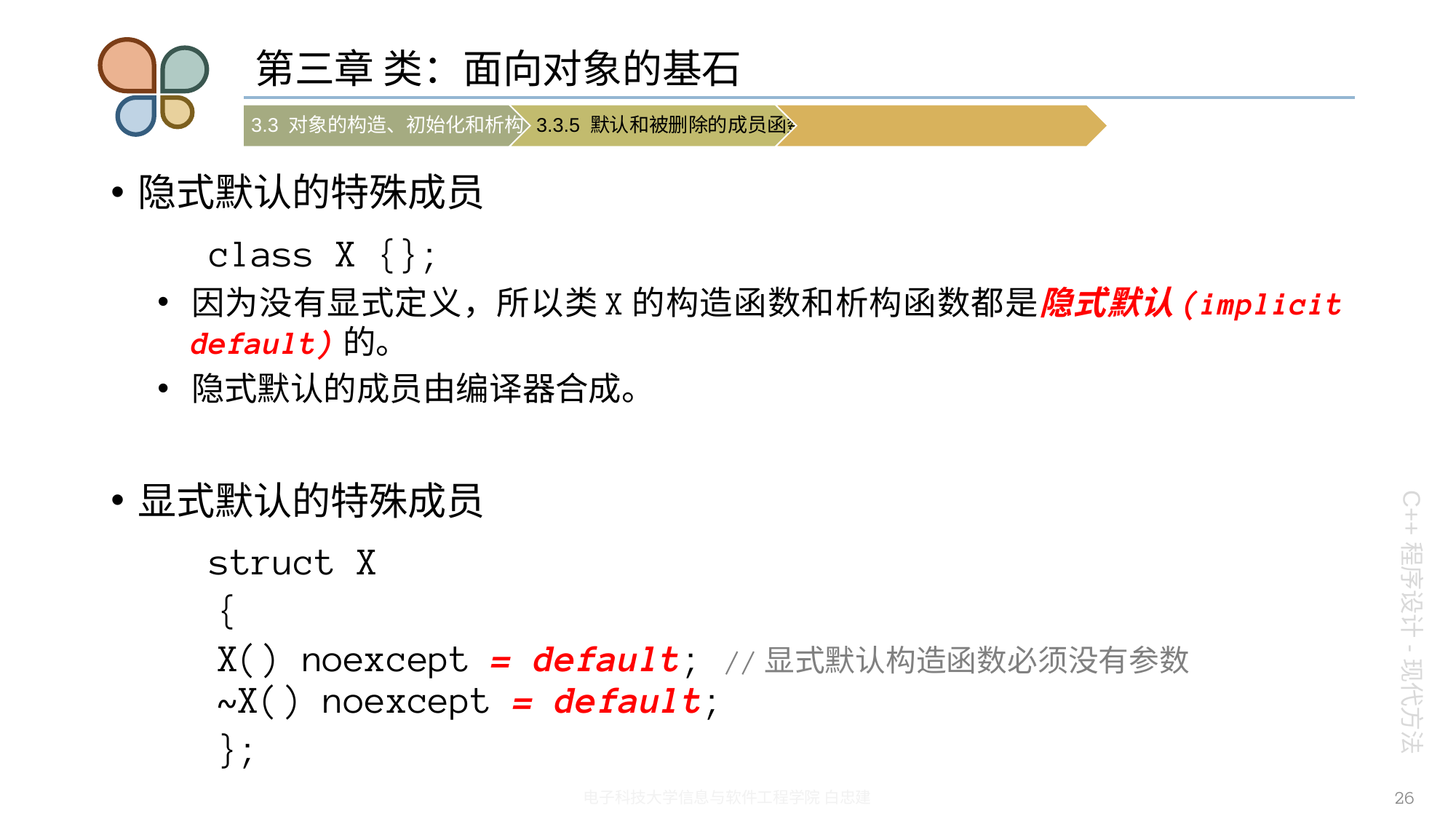

# 第三章 类：面向对象的基石
3.3 对象的构造、初始化和析构
3.3.5 默认和被删除的成员函数

隐式默认的特殊成员
	class X {};
因为没有显式定义，所以类X的构造函数和析构函数都是隐式默认(implicit default)的。
隐式默认的成员由编译器合成。

显式默认的特殊成员
	struct X
{
	X() noexcept = default; //显式默认构造函数必须没有参数    	~X() noexcept = default;
};

26